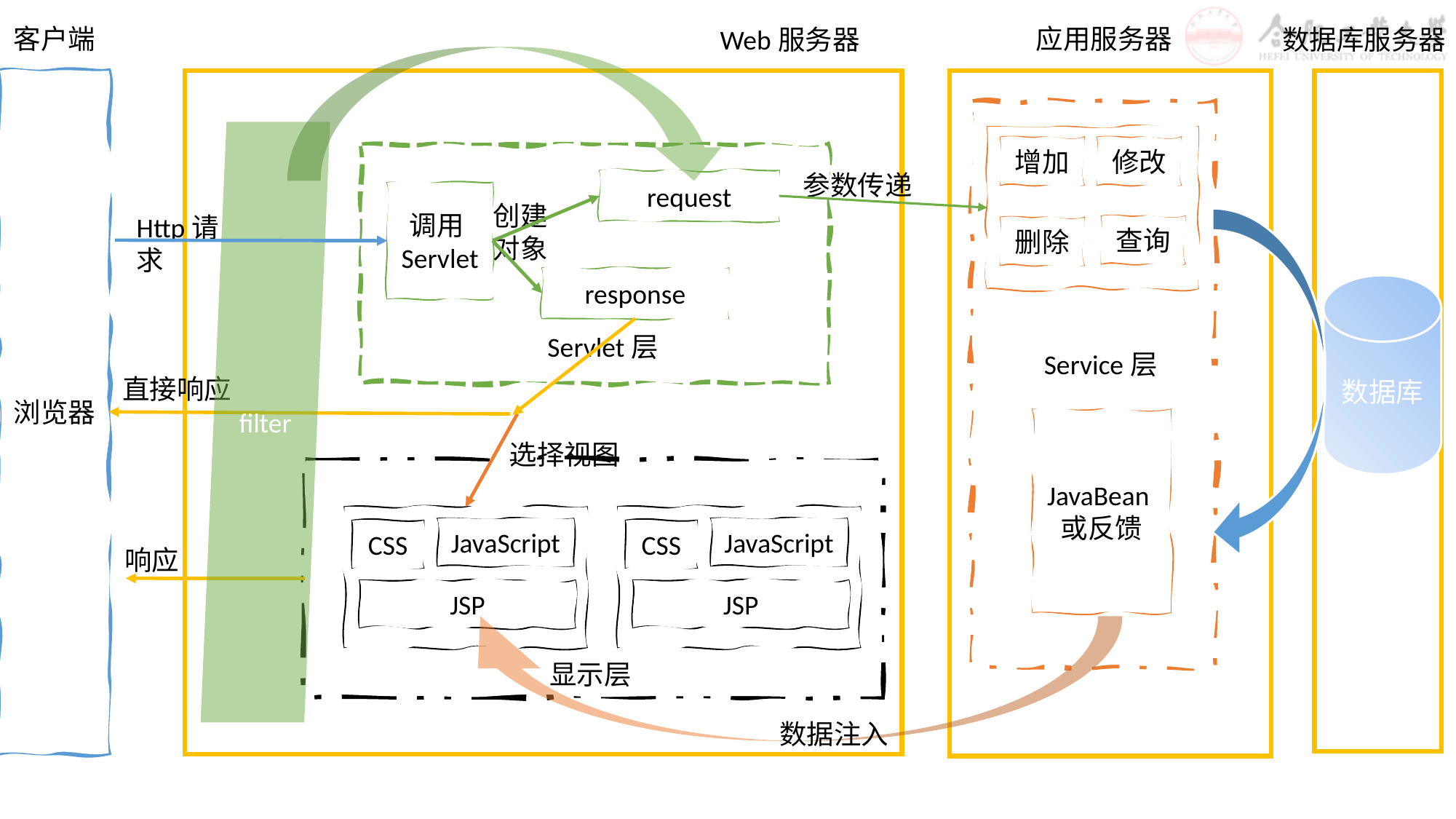

客户端
应用服务器
数据库服务器
Web服务器

浏览器

增加
修改
查询
删除
JavaBean或反馈
Service层
filter

request
调用Servlet
response
Servlet层
创建对象
参数传递
Http请求

数据库

直接响应
选择视图

JavaScript
JavaScript
CSS
CSS
JSP
JSP
显示层
响应
数据注入